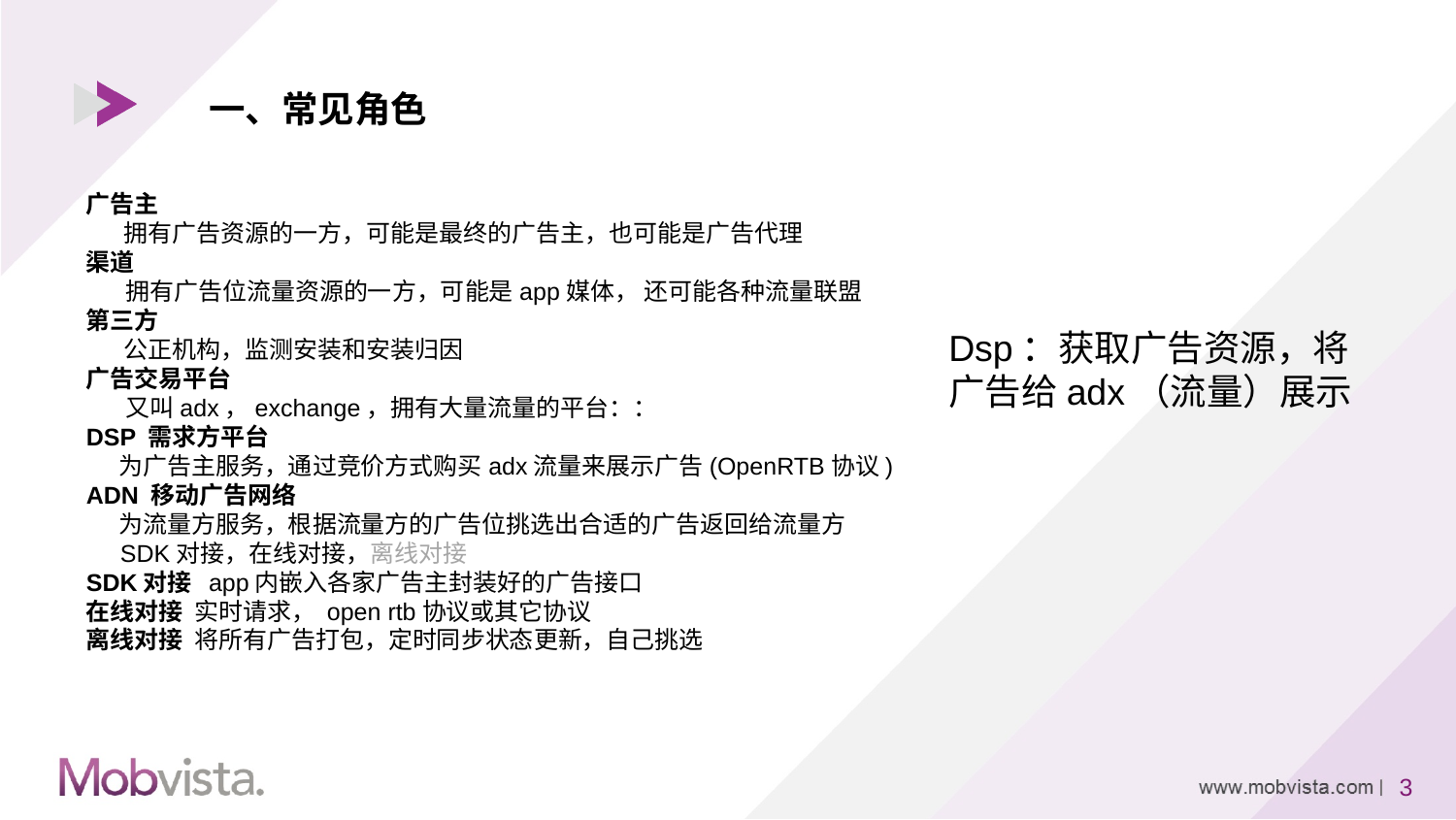

一、常见角色
广告主
      拥有广告资源的一方，可能是最终的广告主，也可能是广告代理
渠道
      拥有广告位流量资源的一方，可能是app媒体， 还可能各种流量联盟
第三方
      公正机构，监测安装和安装归因
广告交易平台
      又叫adx，exchange，拥有大量流量的平台：：
DSP 需求方平台
     为广告主服务，通过竞价方式购买adx流量来展示广告(OpenRTB协议)
ADN 移动广告网络
     为流量方服务，根据流量方的广告位挑选出合适的广告返回给流量方
     SDK对接，在线对接，离线对接
SDK对接  app内嵌入各家广告主封装好的广告接口
在线对接  实时请求， open rtb协议或其它协议
离线对接  将所有广告打包，定时同步状态更新，自己挑选
Dsp：获取广告资源，将广告给adx（流量）展示
3